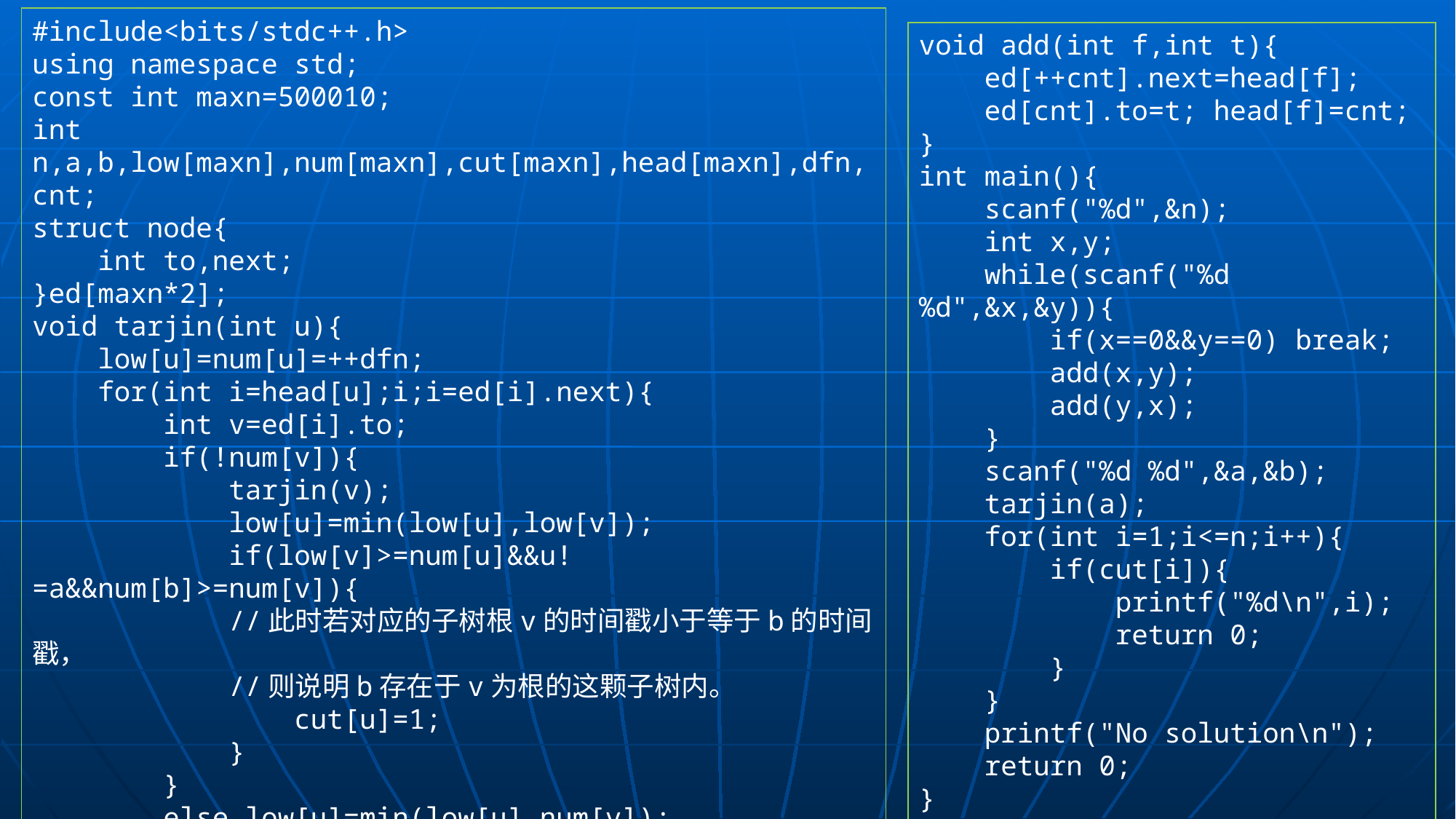

#include<bits/stdc++.h>
using namespace std;
const int maxn=500010;
int n,a,b,low[maxn],num[maxn],cut[maxn],head[maxn],dfn,cnt;
struct node{
    int to,next;
}ed[maxn*2];
void tarjin(int u){
    low[u]=num[u]=++dfn;
    for(int i=head[u];i;i=ed[i].next){
        int v=ed[i].to;
        if(!num[v]){
            tarjin(v);
            low[u]=min(low[u],low[v]);
            if(low[v]>=num[u]&&u!=a&&num[b]>=num[v]){
            //此时若对应的子树根v的时间戳小于等于b的时间戳，
            //则说明b存在于v为根的这颗子树内。
                cut[u]=1;
            }
        }
        else low[u]=min(low[u],num[v]);
    }
    return ;
}
void add(int f,int t){
    ed[++cnt].next=head[f];
    ed[cnt].to=t; head[f]=cnt;
}
int main(){
    scanf("%d",&n);
    int x,y;
    while(scanf("%d %d",&x,&y)){
        if(x==0&&y==0) break;
        add(x,y);
        add(y,x);
    }
    scanf("%d %d",&a,&b);
    tarjin(a);
    for(int i=1;i<=n;i++){
        if(cut[i]){
            printf("%d\n",i);
            return 0;
        }
    }
    printf("No solution\n");
    return 0;
}